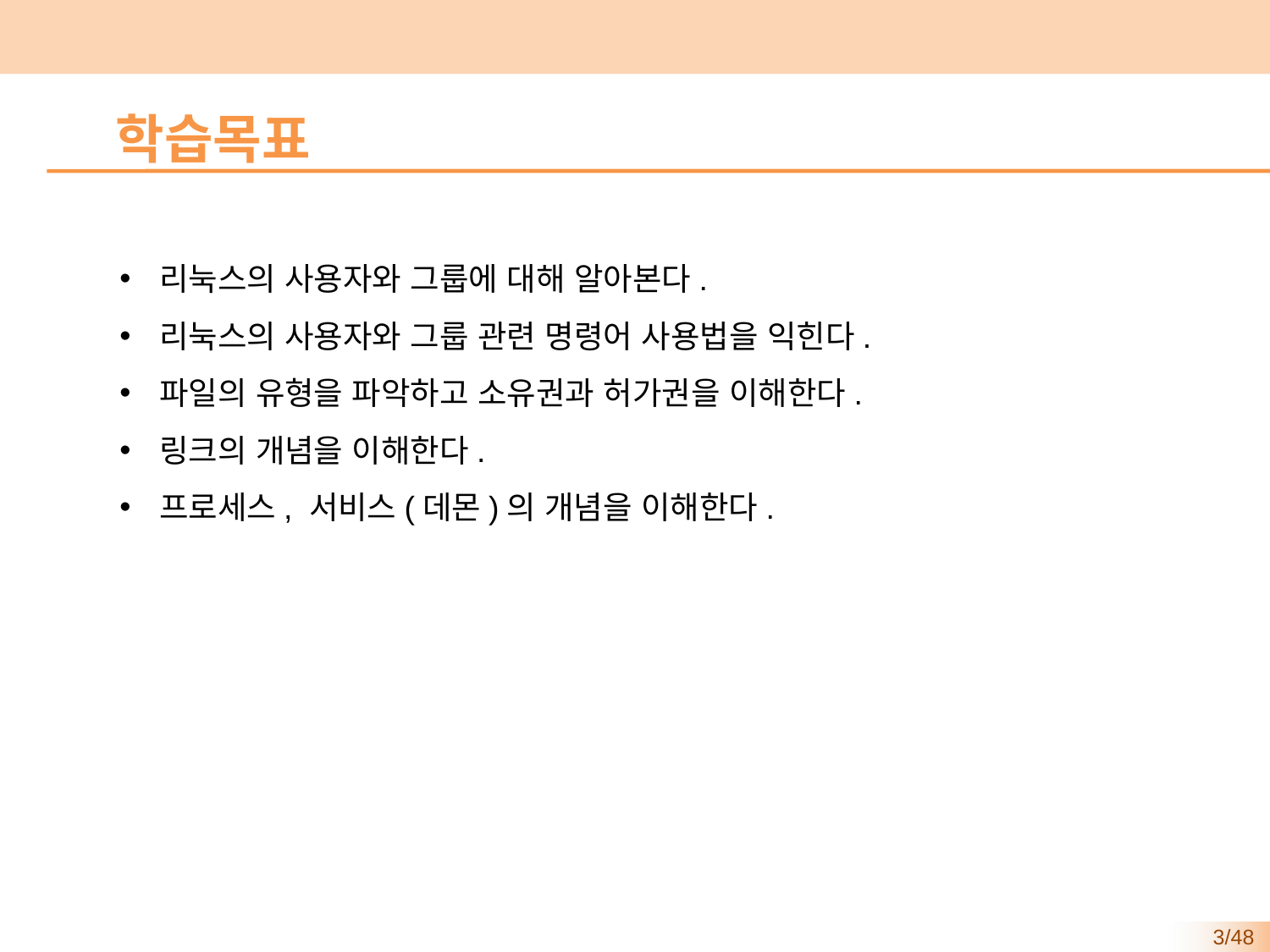

학습목표

리눅스의 사용자와 그룹에 대해 알아본다.
리눅스의 사용자와 그룹 관련 명령어 사용법을 익힌다.
파일의 유형을 파악하고 소유권과 허가권을 이해한다.
링크의 개념을 이해한다.
프로세스, 서비스(데몬)의 개념을 이해한다.